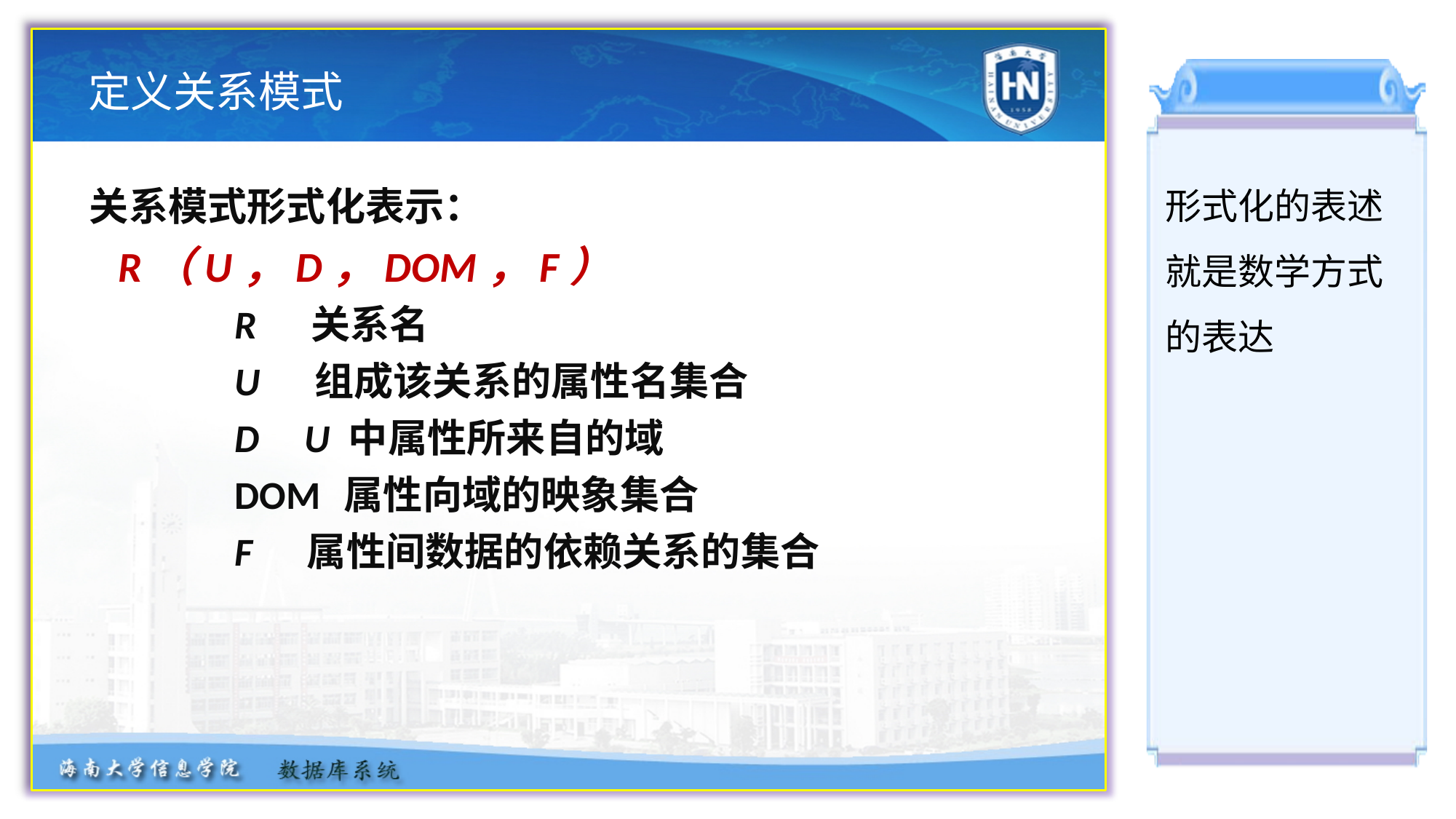

# 定义关系模式
形式化的表述就是数学方式的表达
关系模式形式化表示：
   R（U，D，DOM，F）
		R     关系名
		U     组成该关系的属性名集合
		D     U 中属性所来自的域
		DOM  	属性向域的映象集合
		F     属性间数据的依赖关系的集合